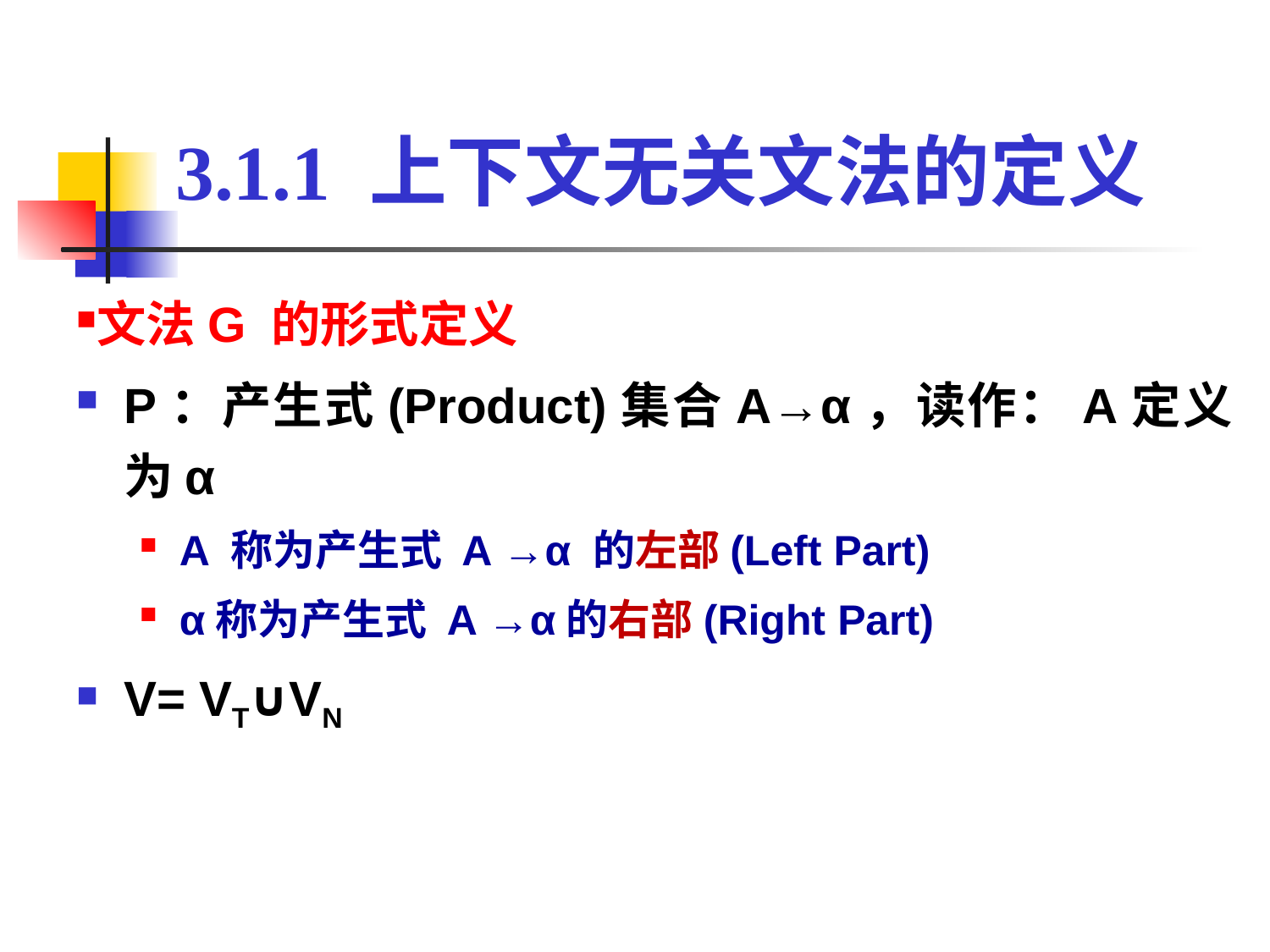

# 3.1.1 上下文无关文法的定义
文法G 的形式定义
P：产生式(Product)集合A→α，读作：A定义为α
A 称为产生式 A →α 的左部(Left Part)
α称为产生式 A →α的右部(Right Part)
V= VT∪VN